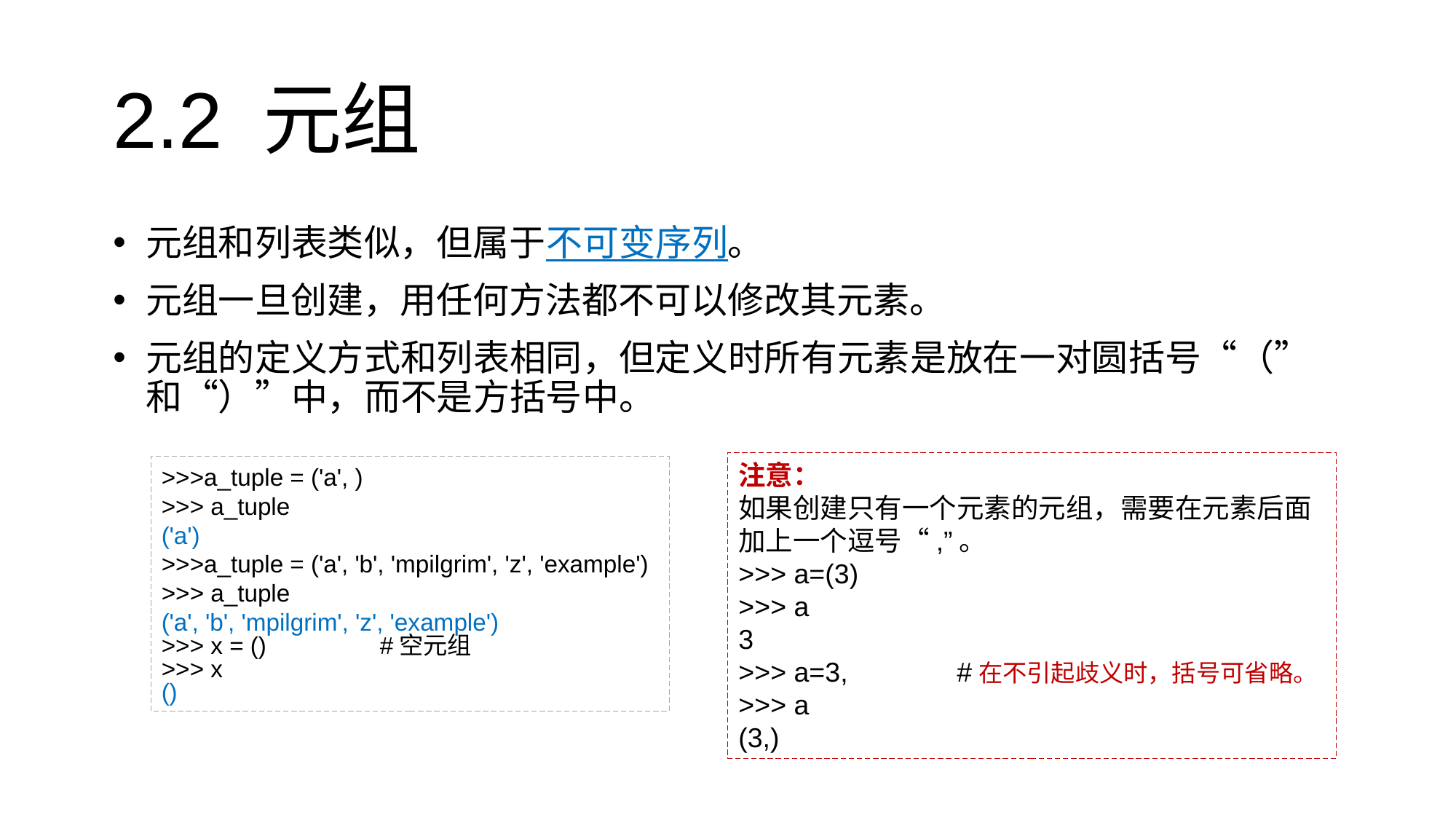

# 2.2 元组
元组和列表类似，但属于不可变序列。
元组一旦创建，用任何方法都不可以修改其元素。
元组的定义方式和列表相同，但定义时所有元素是放在一对圆括号“（”和“）”中，而不是方括号中。
注意：
如果创建只有一个元素的元组，需要在元素后面加上一个逗号“,”。
>>> a=(3)
>>> a
3
>>> a=3,	#在不引起歧义时，括号可省略。
>>> a
(3,)
>>>a_tuple = ('a', )
>>> a_tuple
('a')
>>>a_tuple = ('a', 'b', 'mpilgrim', 'z', 'example')
>>> a_tuple
('a', 'b', 'mpilgrim', 'z', 'example')
>>> x = () 	#空元组
>>> x
()